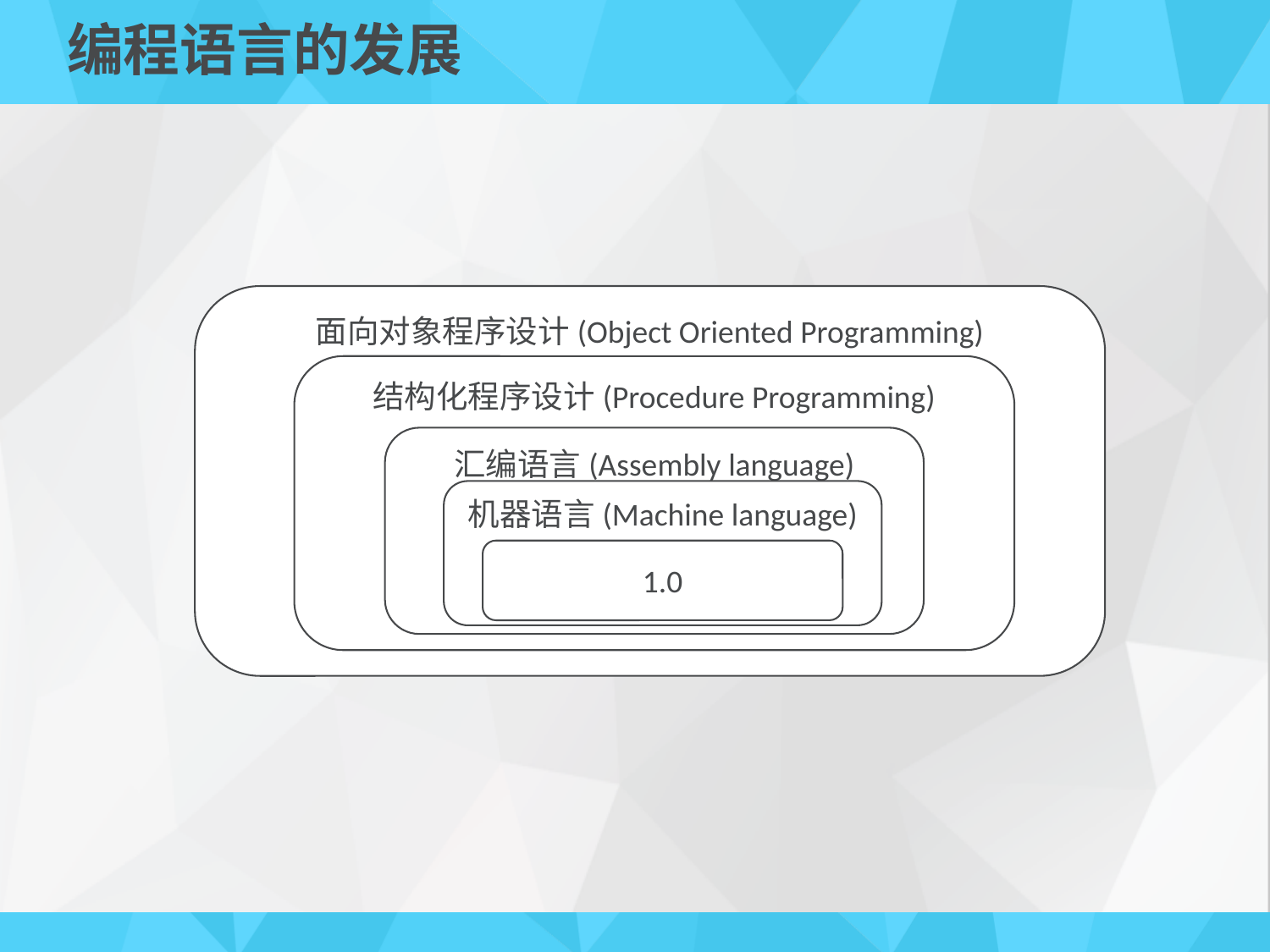

# 编程语言的发展
面向对象程序设计(Object Oriented Programming)
结构化程序设计(Procedure Programming)
汇编语言(Assembly language)
机器语言(Machine language)
1.0